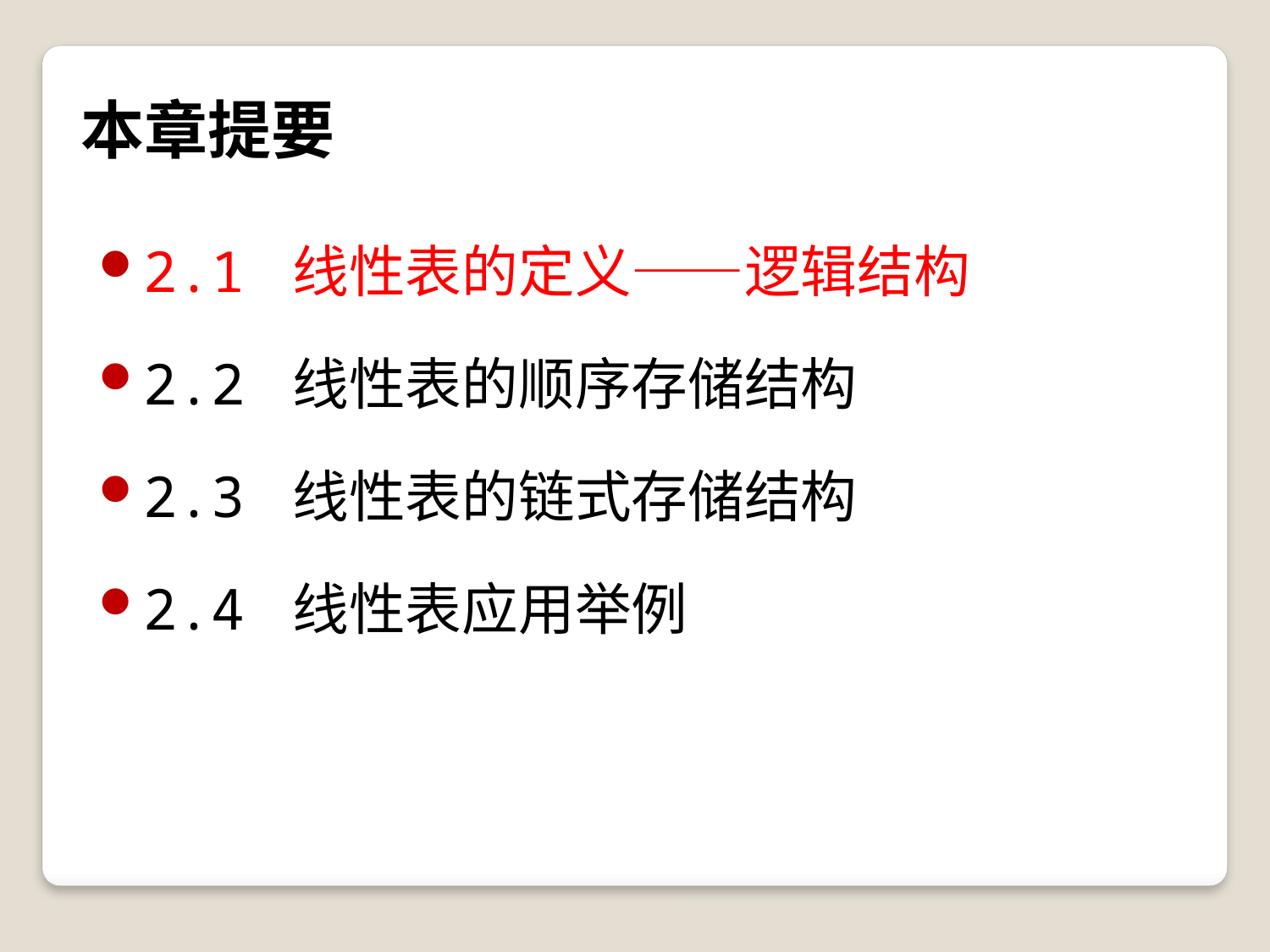

# 本章提要

2.1 线性表的定义——逻辑结构
2.2 线性表的顺序存储结构
2.3 线性表的链式存储结构
2.4 线性表应用举例